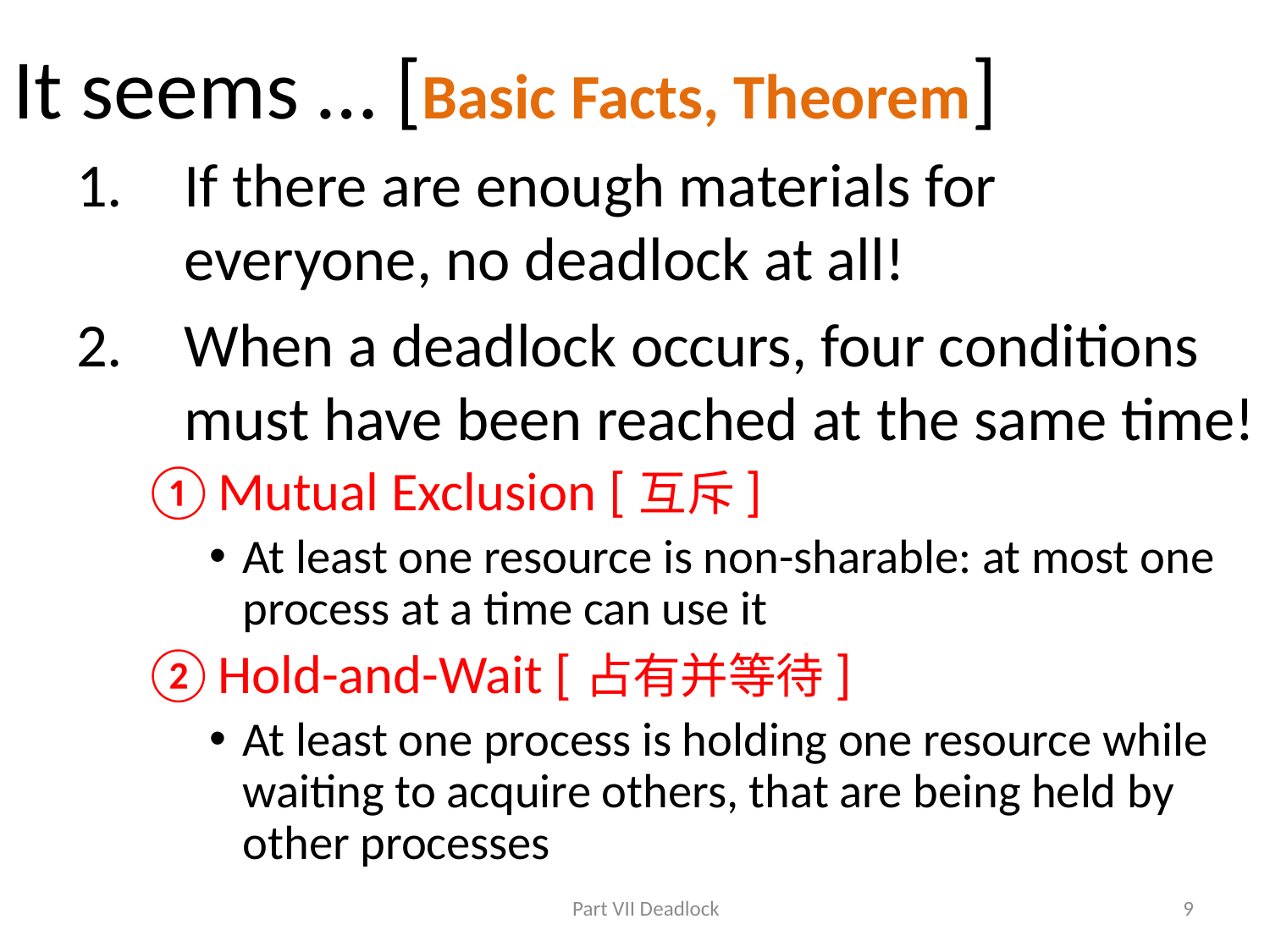

# It seems … [Basic Facts, Theorem]
If there are enough materials for everyone, no deadlock at all!
When a deadlock occurs, four conditions must have been reached at the same time!
Mutual Exclusion [互斥]
At least one resource is non-sharable: at most one process at a time can use it
Hold-and-Wait [占有并等待]
At least one process is holding one resource while waiting to acquire others, that are being held by other processes

Part VII Deadlock
9